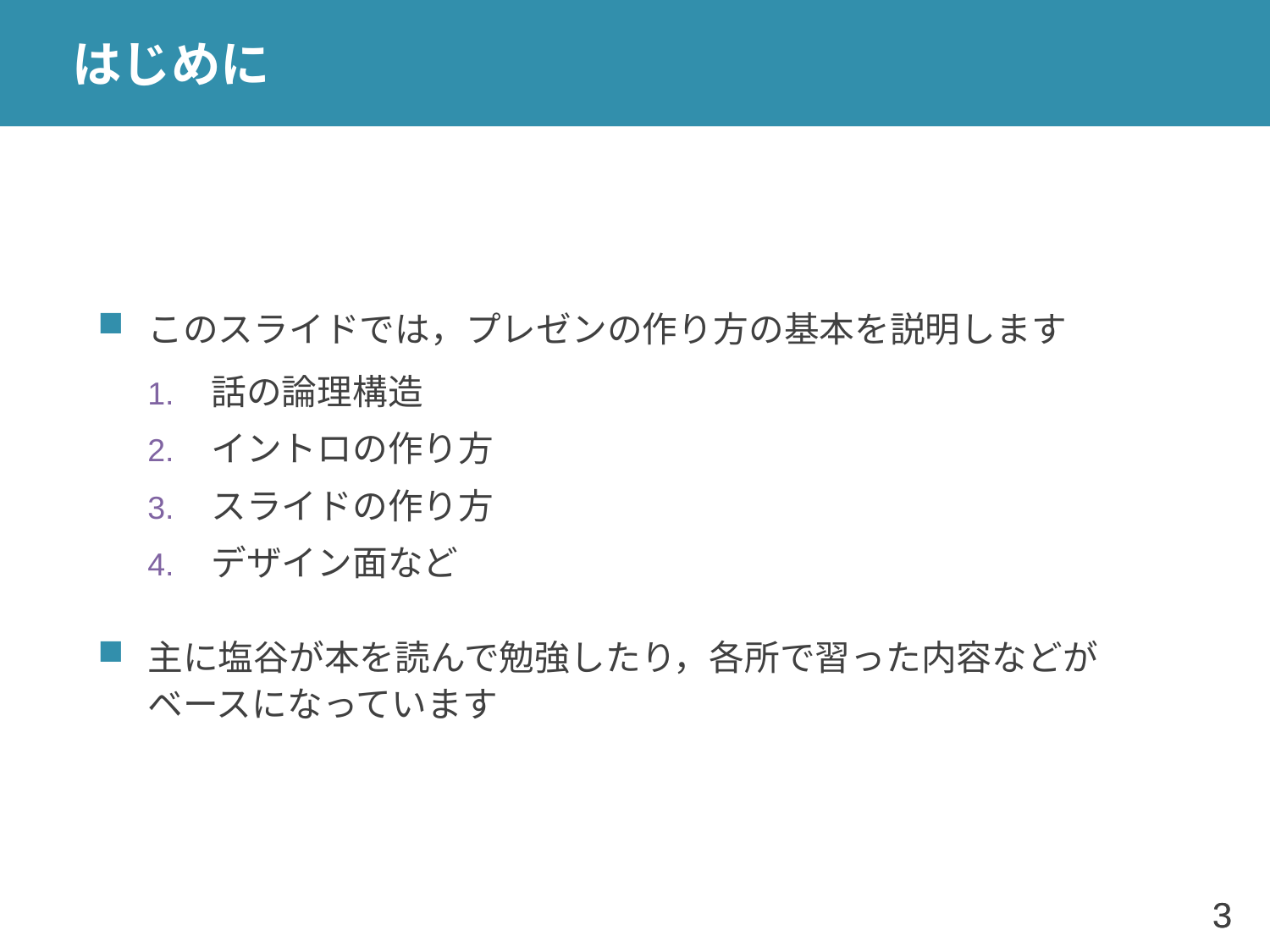

# はじめに
このスライドでは，プレゼンの作り方の基本を説明します
話の論理構造
イントロの作り方
スライドの作り方
デザイン面など
主に塩谷が本を読んで勉強したり，各所で習った内容などが
ベースになっています